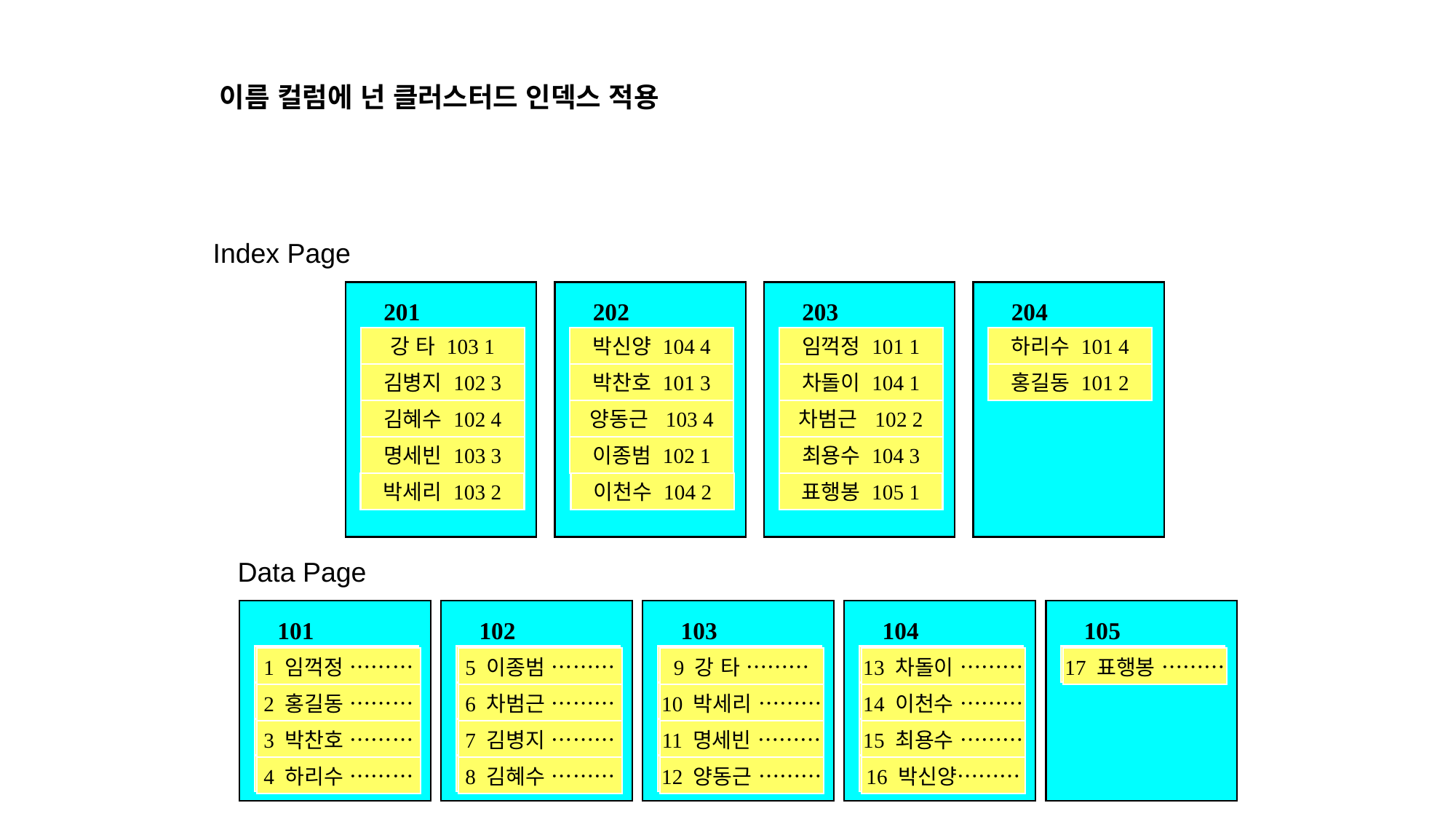

이름 컬럼에 넌 클러스터드 인덱스 적용
Index Page

201
202
203
204
강 타 103 1
박신양 104 4
임꺽정 101 1
하리수 101 4
김병지 102 3
박찬호 101 3
차돌이 104 1
홍길동 101 2
김혜수 102 4
양동근  103 4
차범근  102 2
명세빈 103 3
이종범 102 1
최용수 104 3
박세리 103 2
이천수 104 2
표행봉 105 1
Data Page

101
102
103
104
105
1 임꺽정 ………
5 이종범 ………
9 강 타 ………
13 차돌이 ………
17 표행봉 ………
1 임꺽정 ………
5 이종범 ………
9 강 타 ………
13 차돌이 ………
17 표행봉 ………
2 홍길동 ………
6 차범근 ………
10 박세리 ………
14 이천수 ………
2 홍길동 ………
6 차범근 ………
10 박세리 ………
14 이천수 ………
3 박찬호 ………
7 김병지 ………
11 명세빈 ………
15 최용수 ………
3 박찬호 ………
7 김병지 ………
11 명세빈 ………
15 최용수 ………
4 하리수 ………
8 김혜수 ………
12 양동근 ………
16 박신양………
4 하리수 ………
8 김혜수 ………
12 양동근 ………
16 박신양………